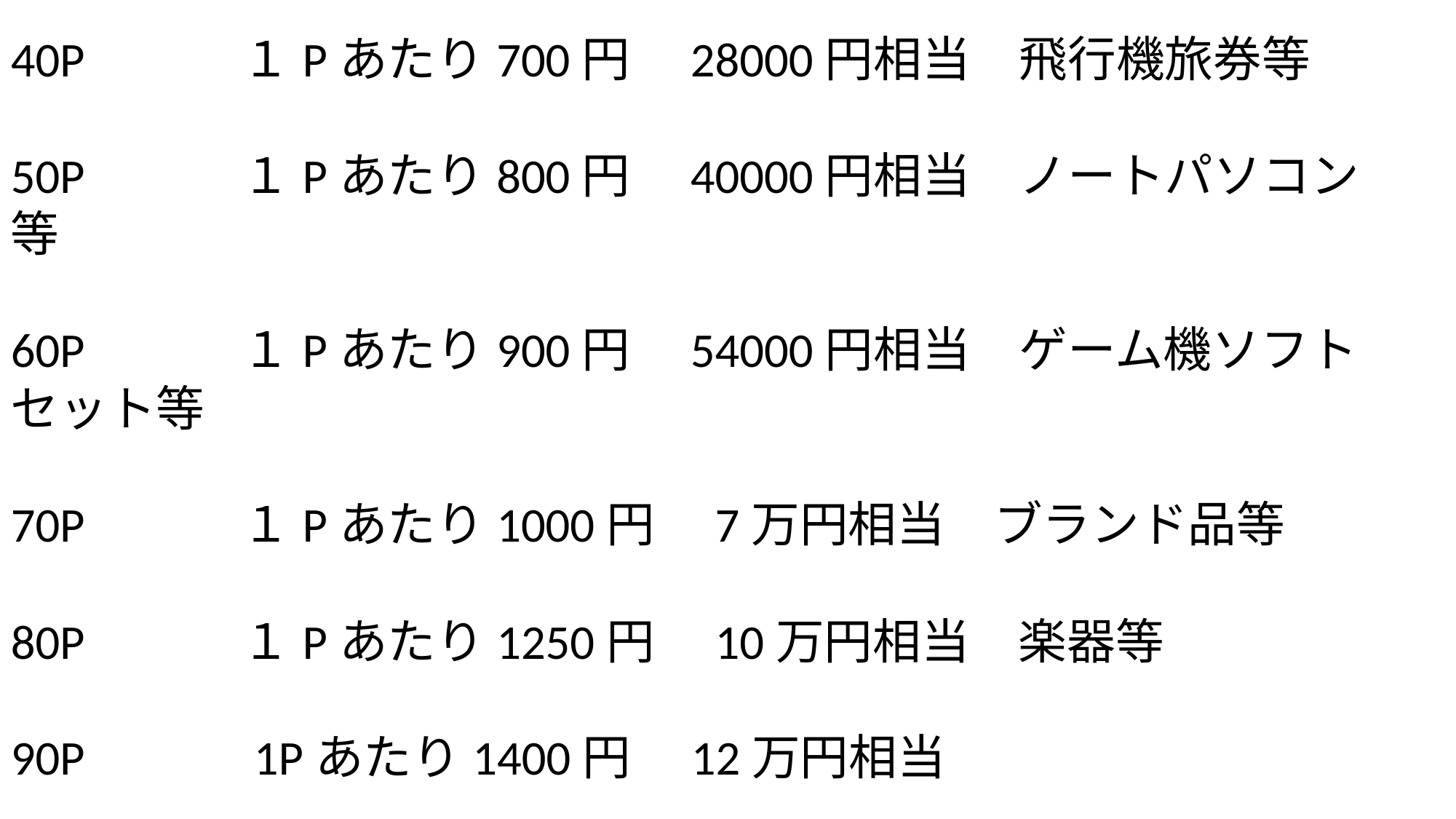

40P　　　１Pあたり700円　28000円相当　飛行機旅券等

50P　　　１Pあたり800円　40000円相当　ノートパソコン等

60P　　　１Pあたり900円　54000円相当　ゲーム機ソフトセット等

70P　　　１Pあたり1000円　7万円相当　ブランド品等

80P　　　１Pあたり1250円　10万円相当　楽器等

90P　　　1Pあたり1400円　12万円相当

100P　　１Pあたり1500円　15万円相当